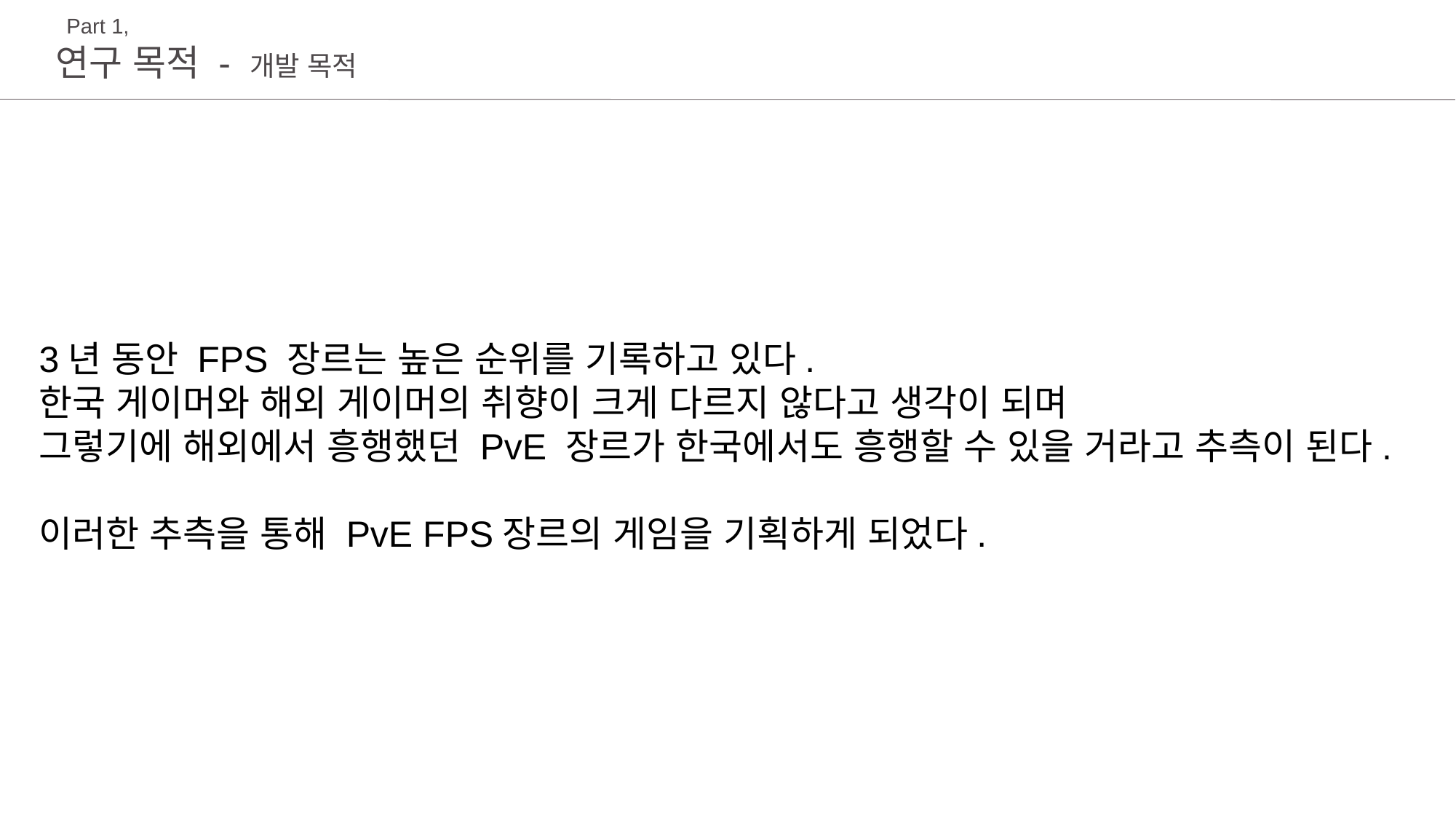

Part 1,
연구 목적 - 개발 목적

3년 동안 FPS 장르는 높은 순위를 기록하고 있다.
한국 게이머와 해외 게이머의 취향이 크게 다르지 않다고 생각이 되며
그렇기에 해외에서 흥행했던 PvE 장르가 한국에서도 흥행할 수 있을 거라고 추측이 된다.

이러한 추측을 통해 PvE FPS장르의 게임을 기획하게 되었다.